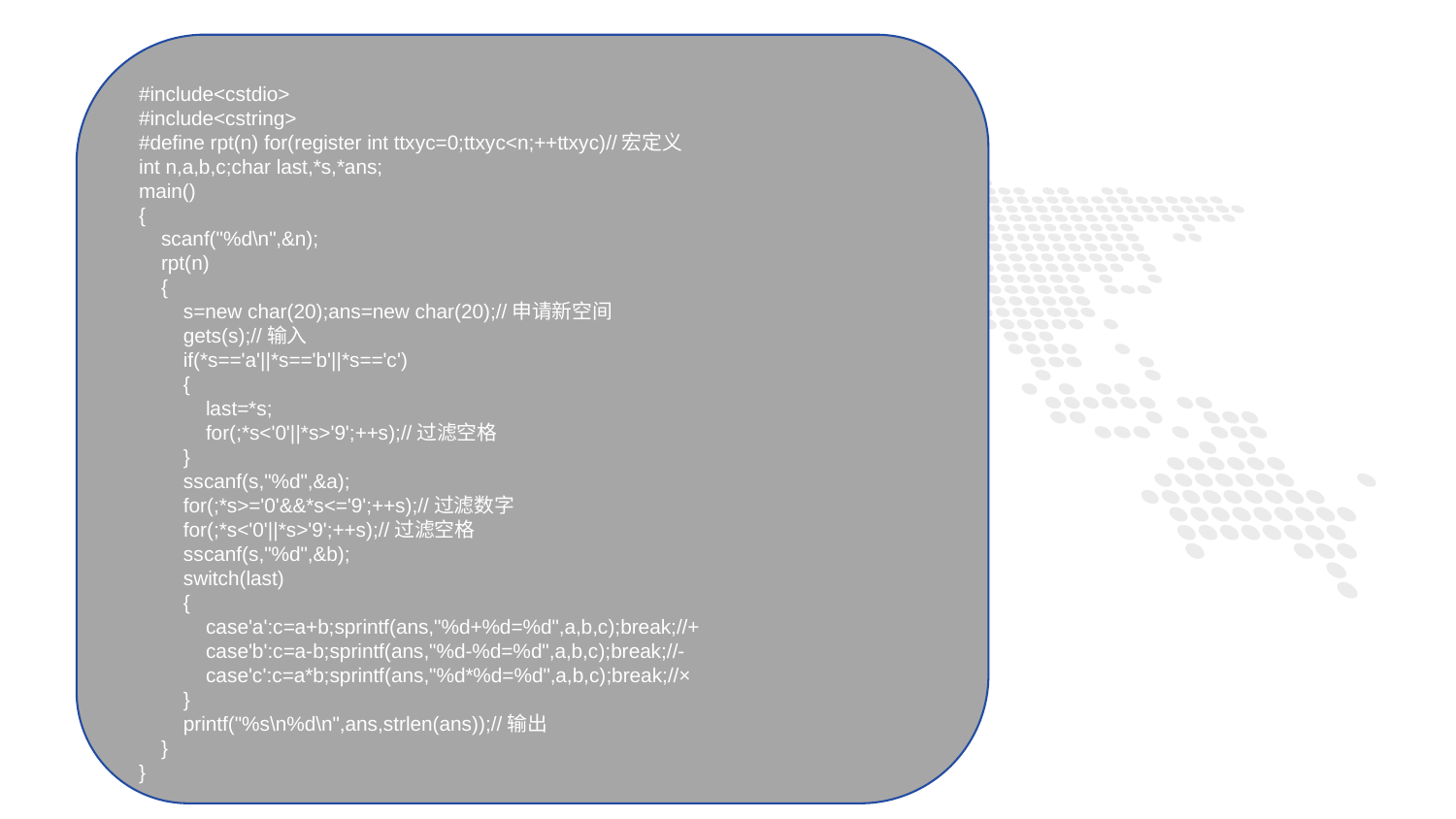

#include<cstdio>
#include<cstring>
#define rpt(n) for(register int ttxyc=0;ttxyc<n;++ttxyc)//宏定义
int n,a,b,c;char last,*s,*ans;
main()
{
    scanf("%d\n",&n);
    rpt(n)
    {
        s=new char(20);ans=new char(20);//申请新空间
        gets(s);//输入
        if(*s=='a'||*s=='b'||*s=='c')
        {
            last=*s;
            for(;*s<'0'||*s>'9';++s);//过滤空格
        }
        sscanf(s,"%d",&a);
        for(;*s>='0'&&*s<='9';++s);//过滤数字
        for(;*s<'0'||*s>'9';++s);//过滤空格
        sscanf(s,"%d",&b);
        switch(last)
        {
            case'a':c=a+b;sprintf(ans,"%d+%d=%d",a,b,c);break;//+
            case'b':c=a-b;sprintf(ans,"%d-%d=%d",a,b,c);break;//-
            case'c':c=a*b;sprintf(ans,"%d*%d=%d",a,b,c);break;//×
        }
        printf("%s\n%d\n",ans,strlen(ans));//输出
    }
}
1
PART  ONE